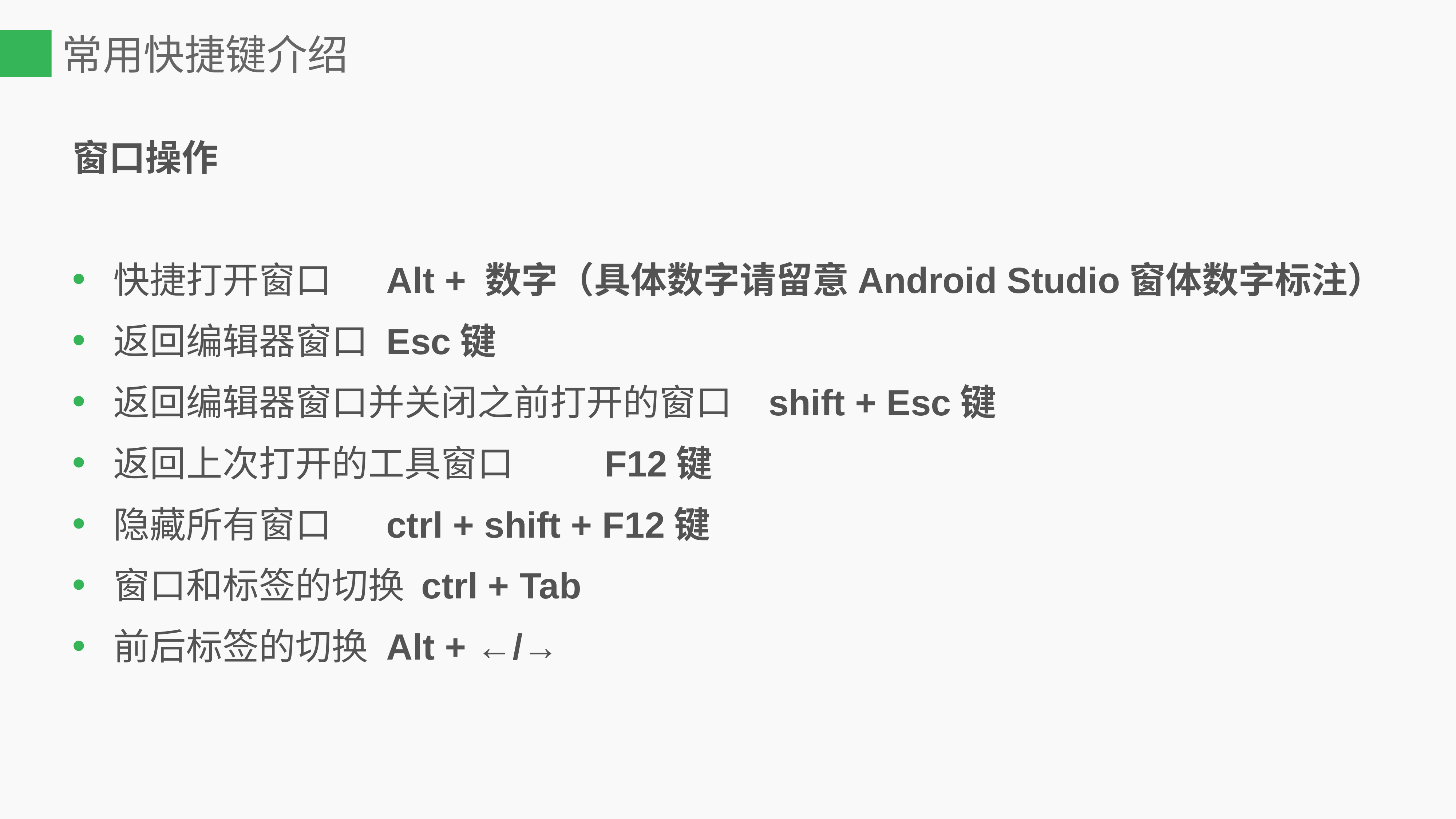

# 常用快捷键介绍
窗口操作

快捷打开窗口 	Alt + 数字（具体数字请留意Android Studio窗体数字标注）
返回编辑器窗口 	Esc键
返回编辑器窗口并关闭之前打开的窗口	shift + Esc键
返回上次打开的工具窗口		F12键
隐藏所有窗口	ctrl + shift + F12键
窗口和标签的切换 ctrl + Tab
前后标签的切换	Alt + ←/→